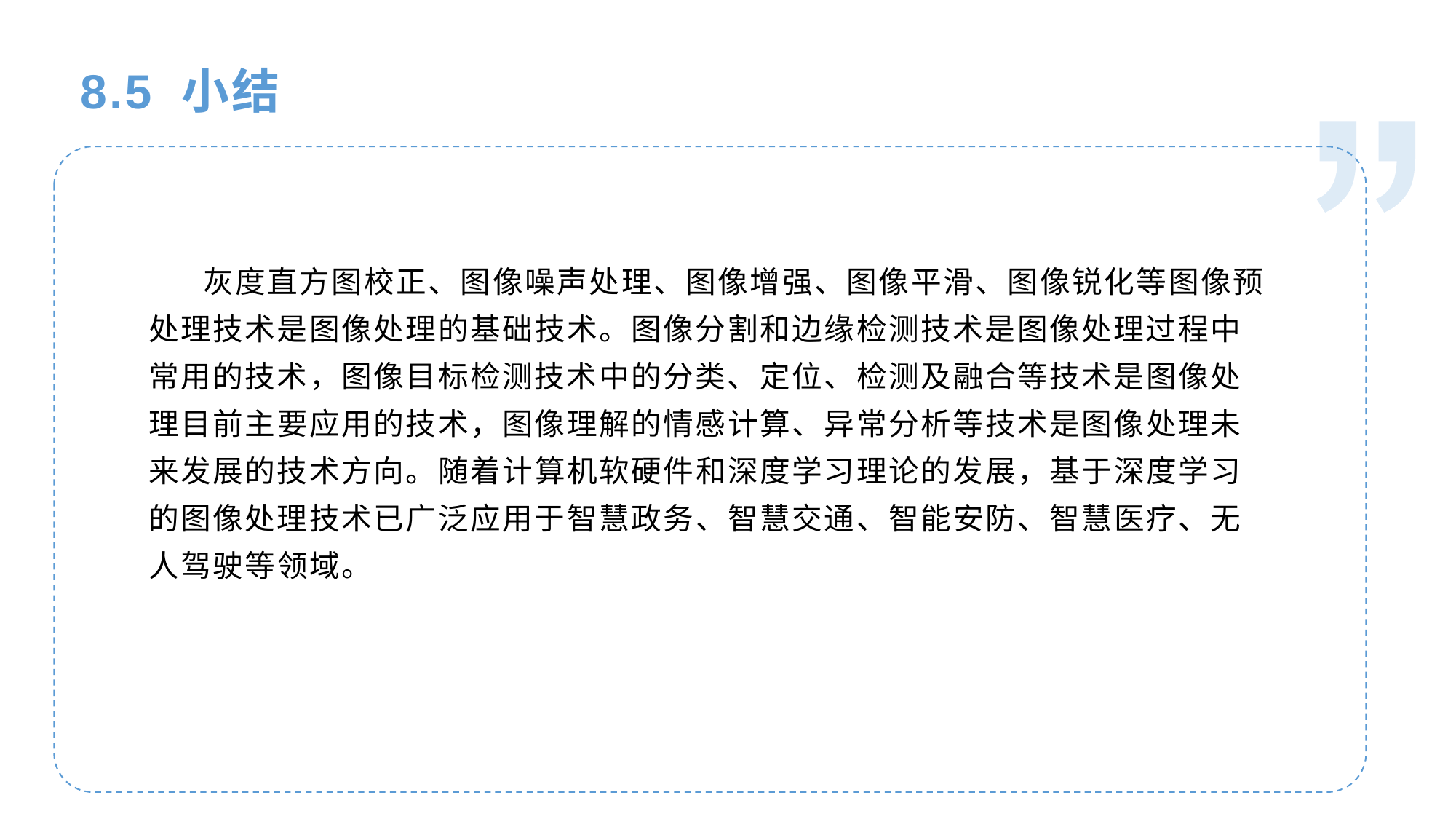

人工智能基础
8.5 小结

灰度直方图校正、图像噪声处理、图像增强、图像平滑、图像锐化等图像预处理技术是图像处理的基础技术。图像分割和边缘检测技术是图像处理过程中常用的技术，图像目标检测技术中的分类、定位、检测及融合等技术是图像处理目前主要应用的技术，图像理解的情感计算、异常分析等技术是图像处理未来发展的技术方向。随着计算机软硬件和深度学习理论的发展，基于深度学习的图像处理技术已广泛应用于智慧政务、智慧交通、智能安防、智慧医疗、无人驾驶等领域。